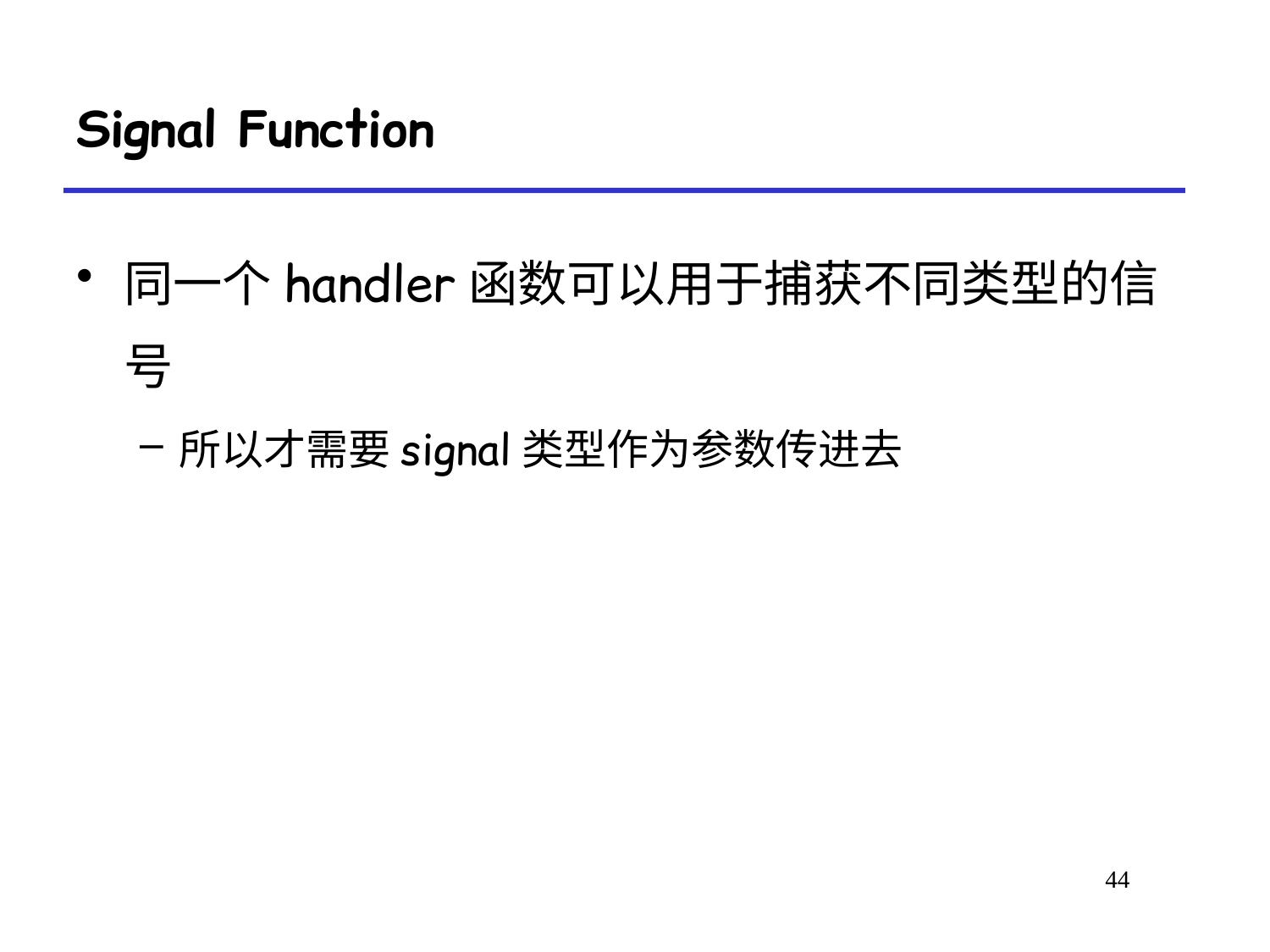

# Signal Function
同一个handler函数可以用于捕获不同类型的信号
所以才需要signal类型作为参数传进去
44